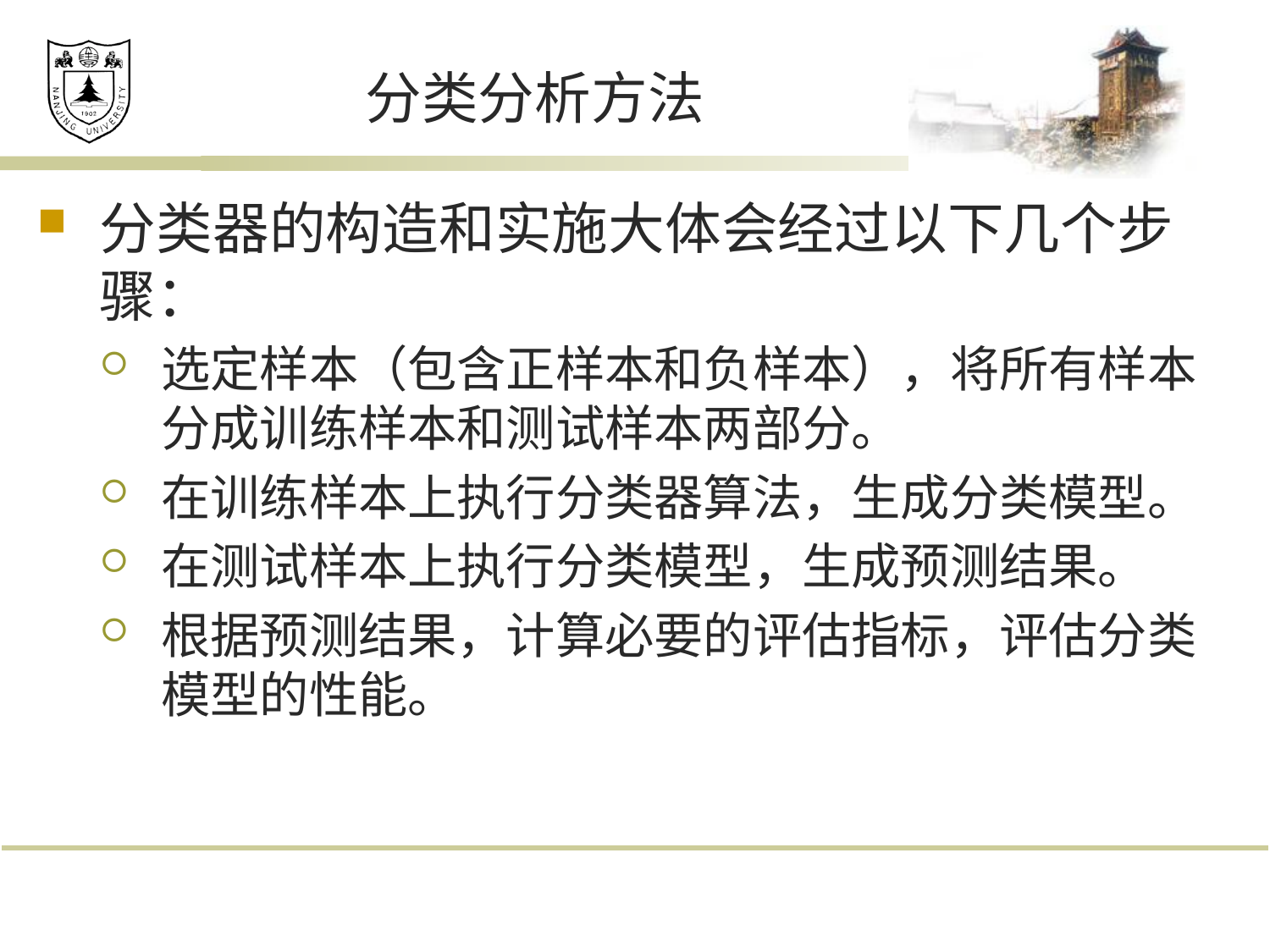

# 分类分析方法
分类器的构造和实施大体会经过以下几个步骤：
选定样本（包含正样本和负样本），将所有样本分成训练样本和测试样本两部分。
在训练样本上执行分类器算法，生成分类模型。
在测试样本上执行分类模型，生成预测结果。
根据预测结果，计算必要的评估指标，评估分类模型的性能。